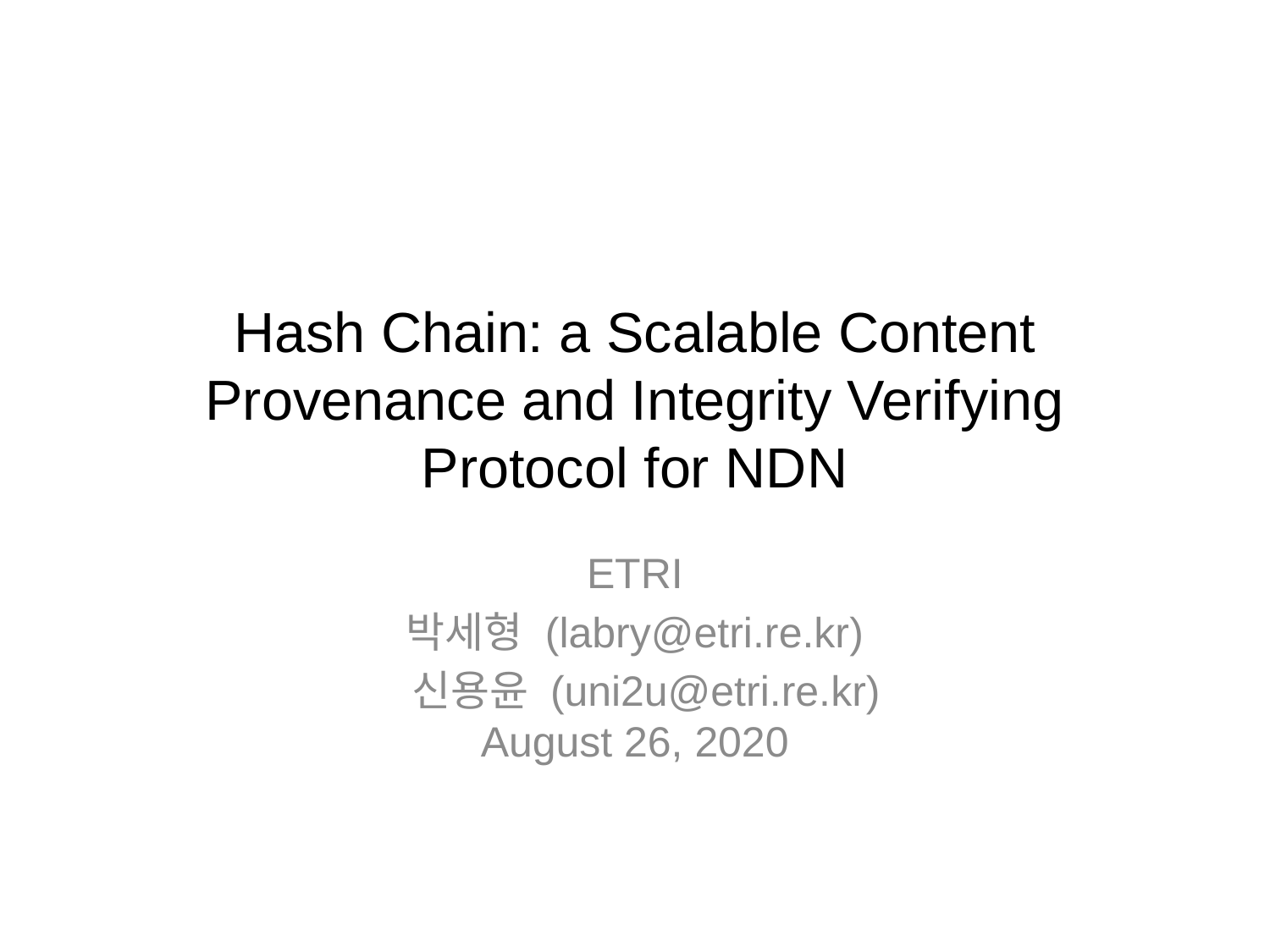

# Hash Chain: a Scalable Content Provenance and Integrity Verifying Protocol for NDN
ETRI
박세형 (labry@etri.re.kr)
 신용윤 (uni2u@etri.re.kr)
August 26, 2020